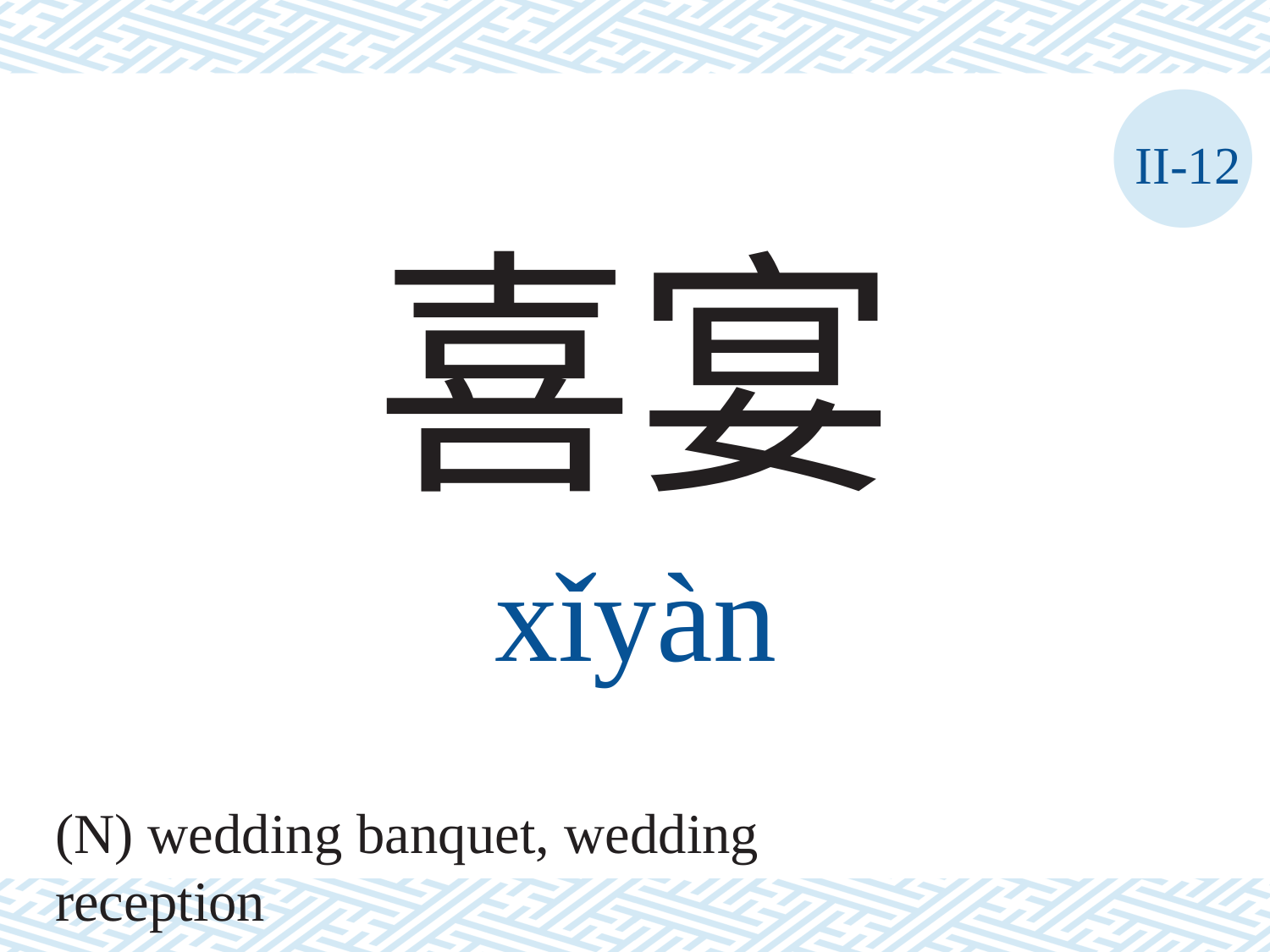

II-12
喜宴
xǐyàn
(N) wedding banquet, wedding reception